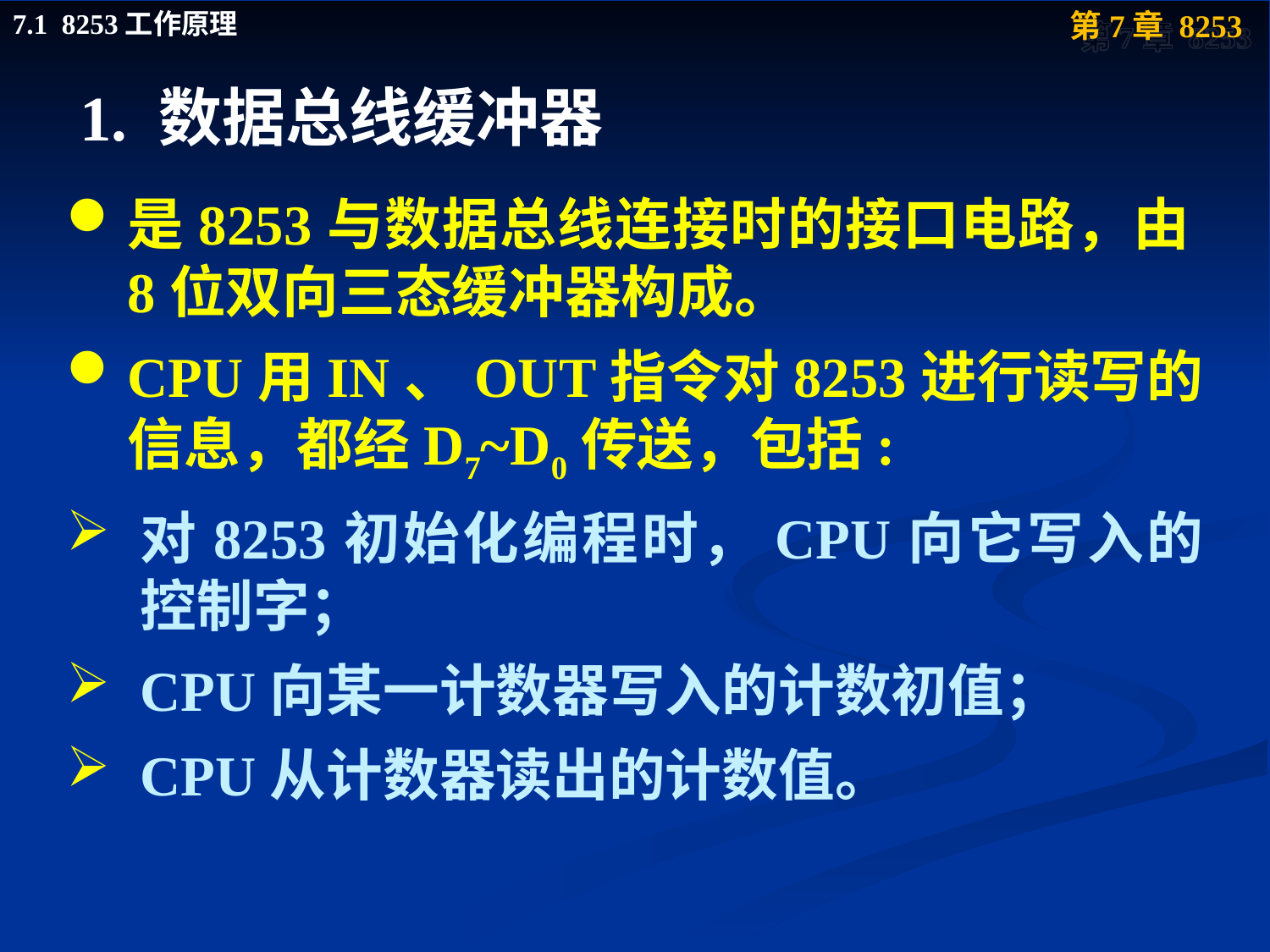

# 1. 数据总线缓冲器
是8253与数据总线连接时的接口电路，由8位双向三态缓冲器构成。
CPU用IN、OUT指令对8253进行读写的信息，都经D7~D0传送，包括:
对8253初始化编程时，CPU向它写入的控制字；
CPU向某一计数器写入的计数初值；
CPU从计数器读出的计数值。